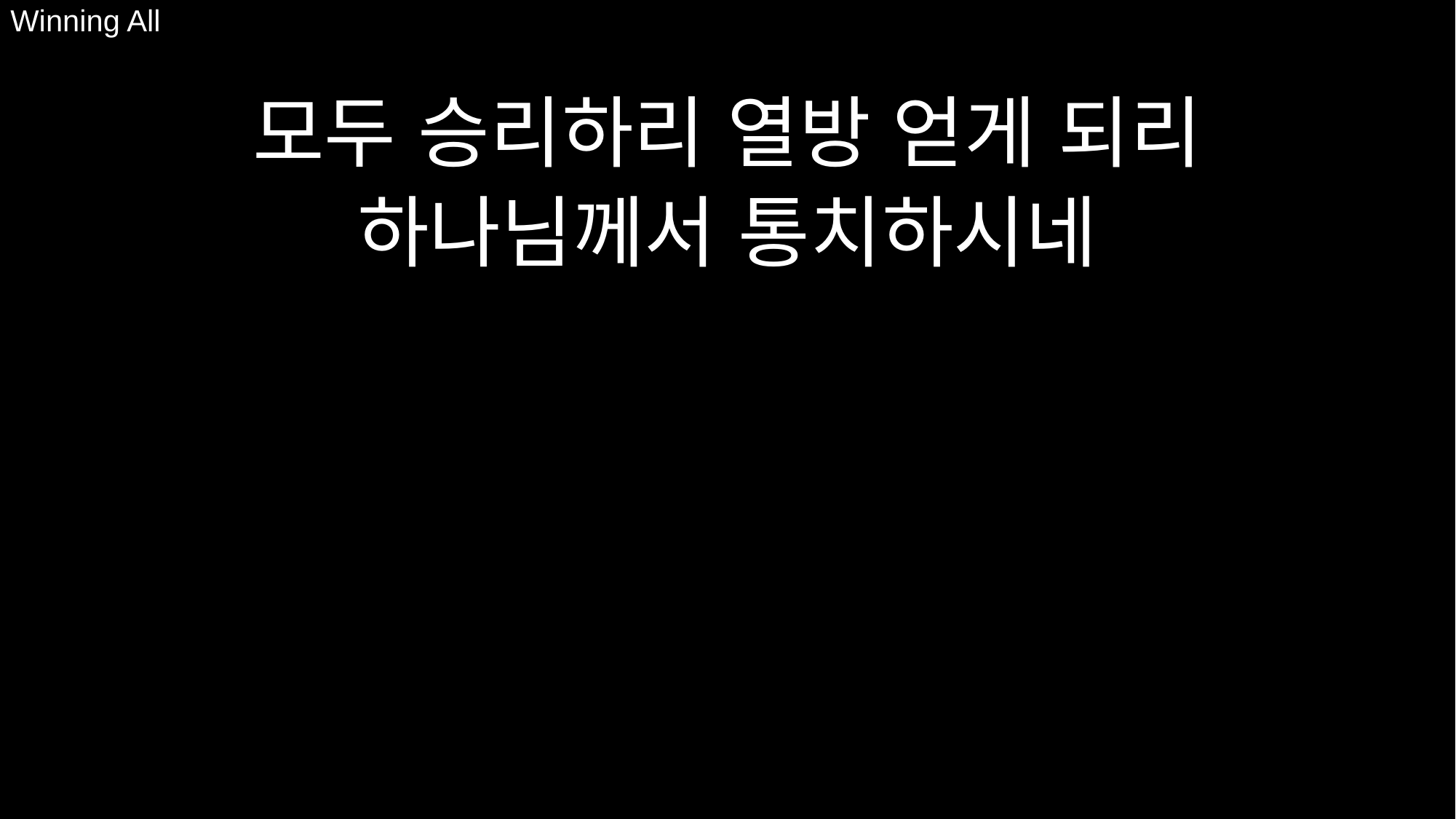

# Winning All
모두 승리하리 열방 얻게 되리
하나님께서 통치하시네